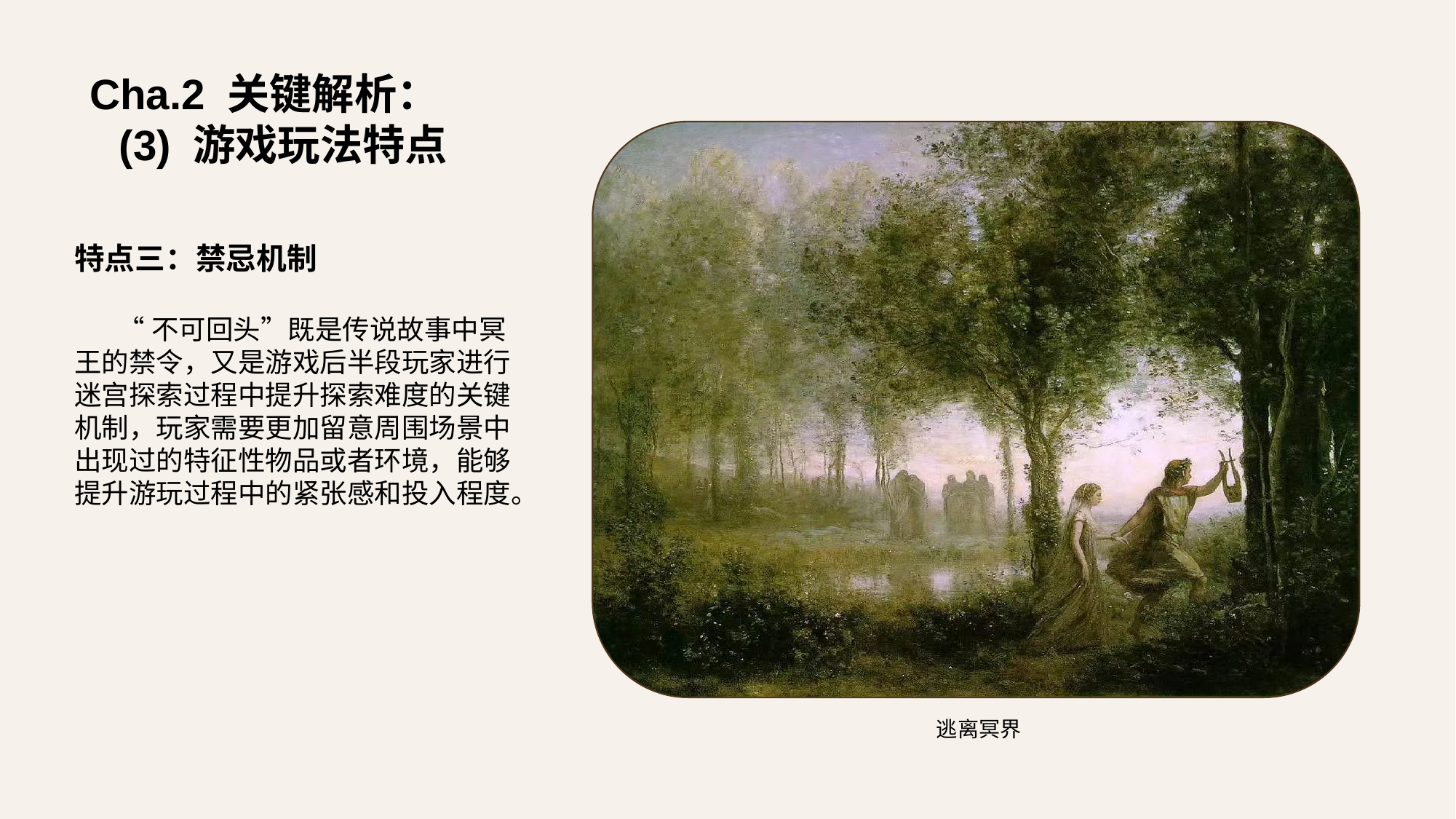

# Cha.2 关键解析： (3) 游戏玩法特点

特点三：禁忌机制

       “不可回头”既是传说故事中冥王的禁令，又是游戏后半段玩家进行迷宫探索过程中提升探索难度的关键机制，玩家需要更加留意周围场景中出现过的特征性物品或者环境，能够提升游玩过程中的紧张感和投入程度。

逃离冥界